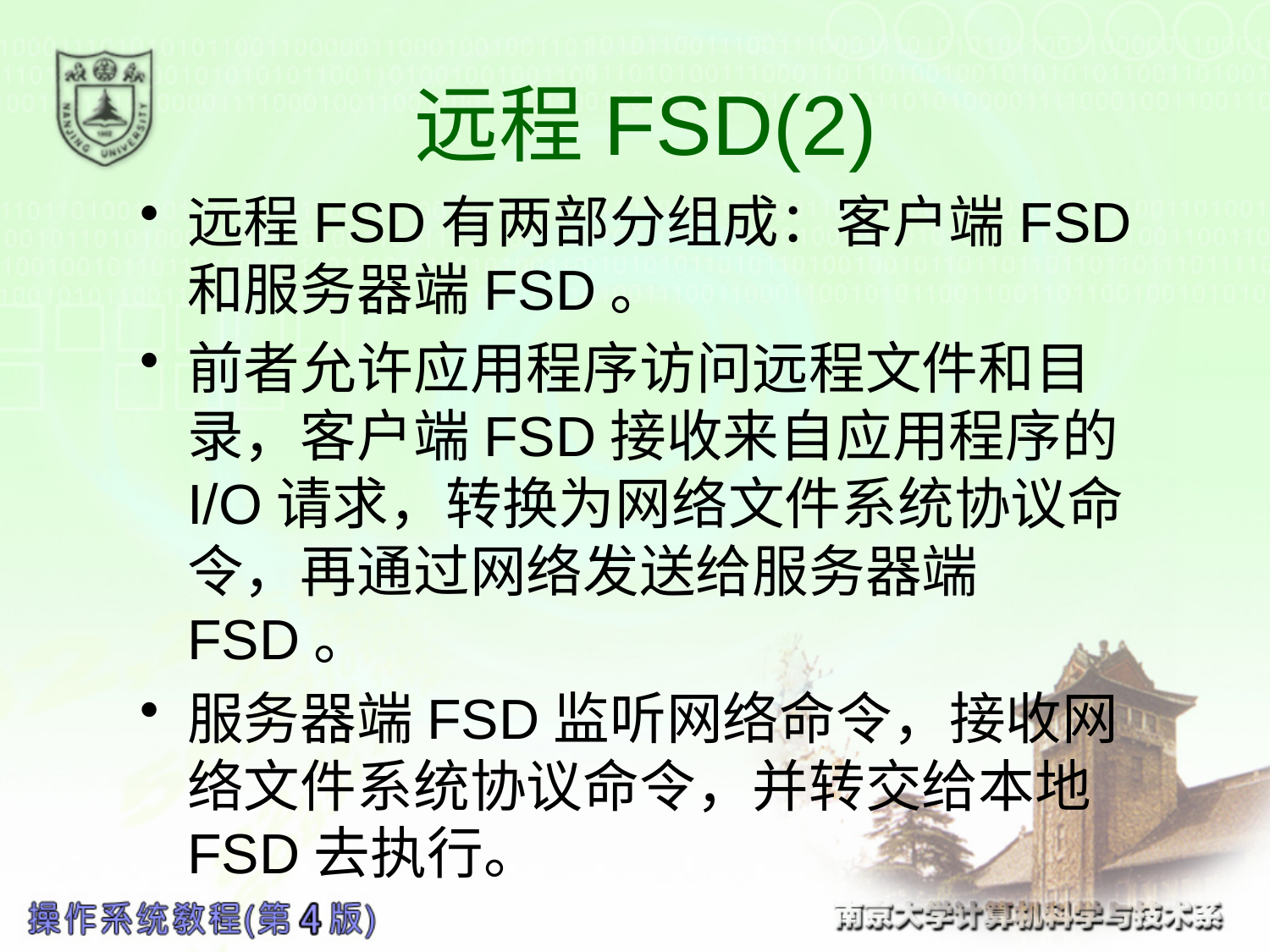

# 远程FSD(2)
远程FSD有两部分组成：客户端FSD和服务器端FSD。
前者允许应用程序访问远程文件和目录，客户端FSD接收来自应用程序的I/O请求，转换为网络文件系统协议命令，再通过网络发送给服务器端FSD。
服务器端FSD监听网络命令，接收网络文件系统协议命令，并转交给本地FSD去执行。